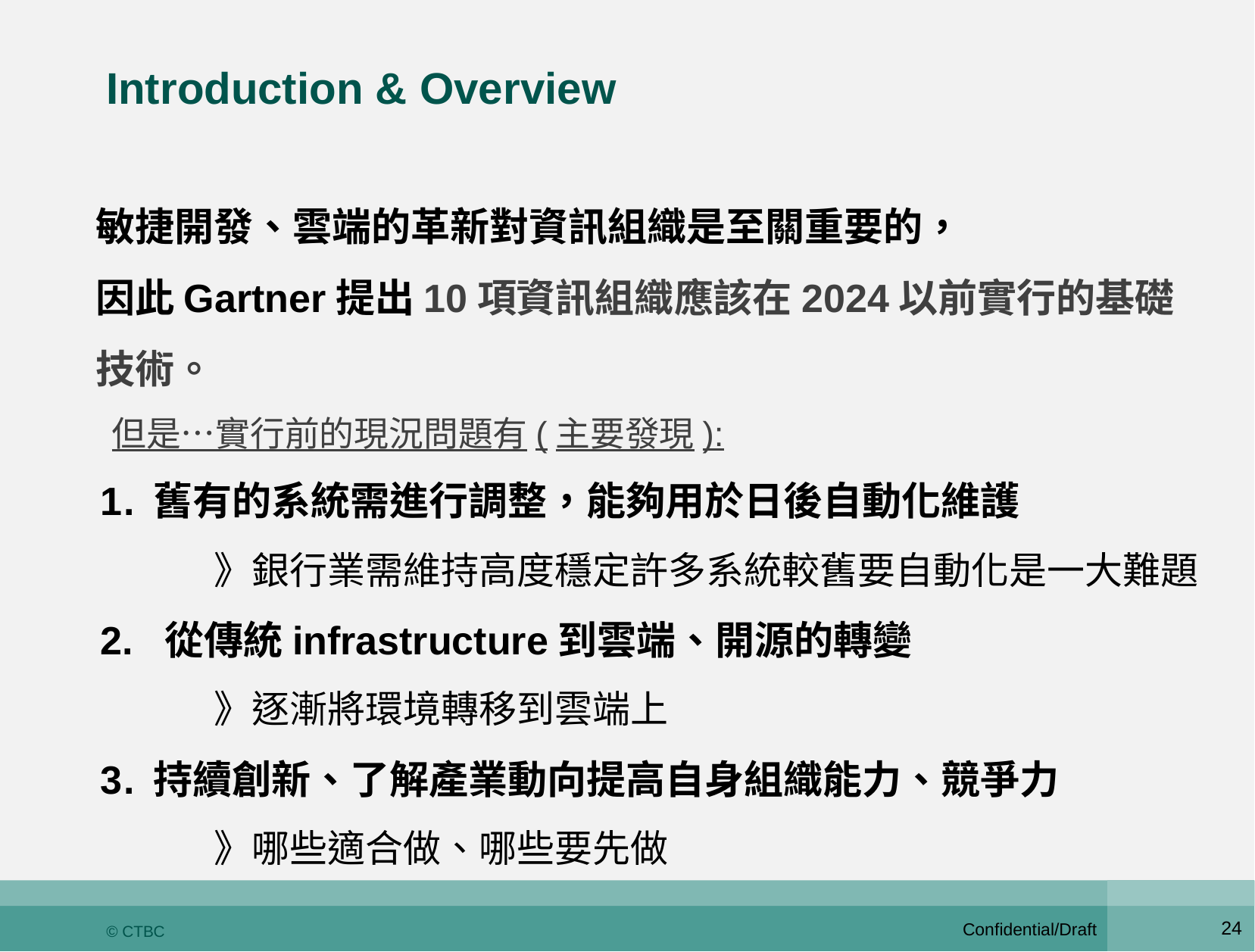

# Introduction & Overview
敏捷開發、雲端的革新對資訊組織是至關重要的，
因此Gartner提出10項資訊組織應該在2024以前實行的基礎技術。
 但是…實行前的現況問題有(主要發現):

舊有的系統需進行調整，能夠用於日後自動化維護
	》銀行業需維持高度穩定許多系統較舊要自動化是一大難題
2.  從傳統infrastructure到雲端、開源的轉變
	》逐漸將環境轉移到雲端上
持續創新、了解產業動向提高自身組織能力、競爭力
	》哪些適合做、哪些要先做